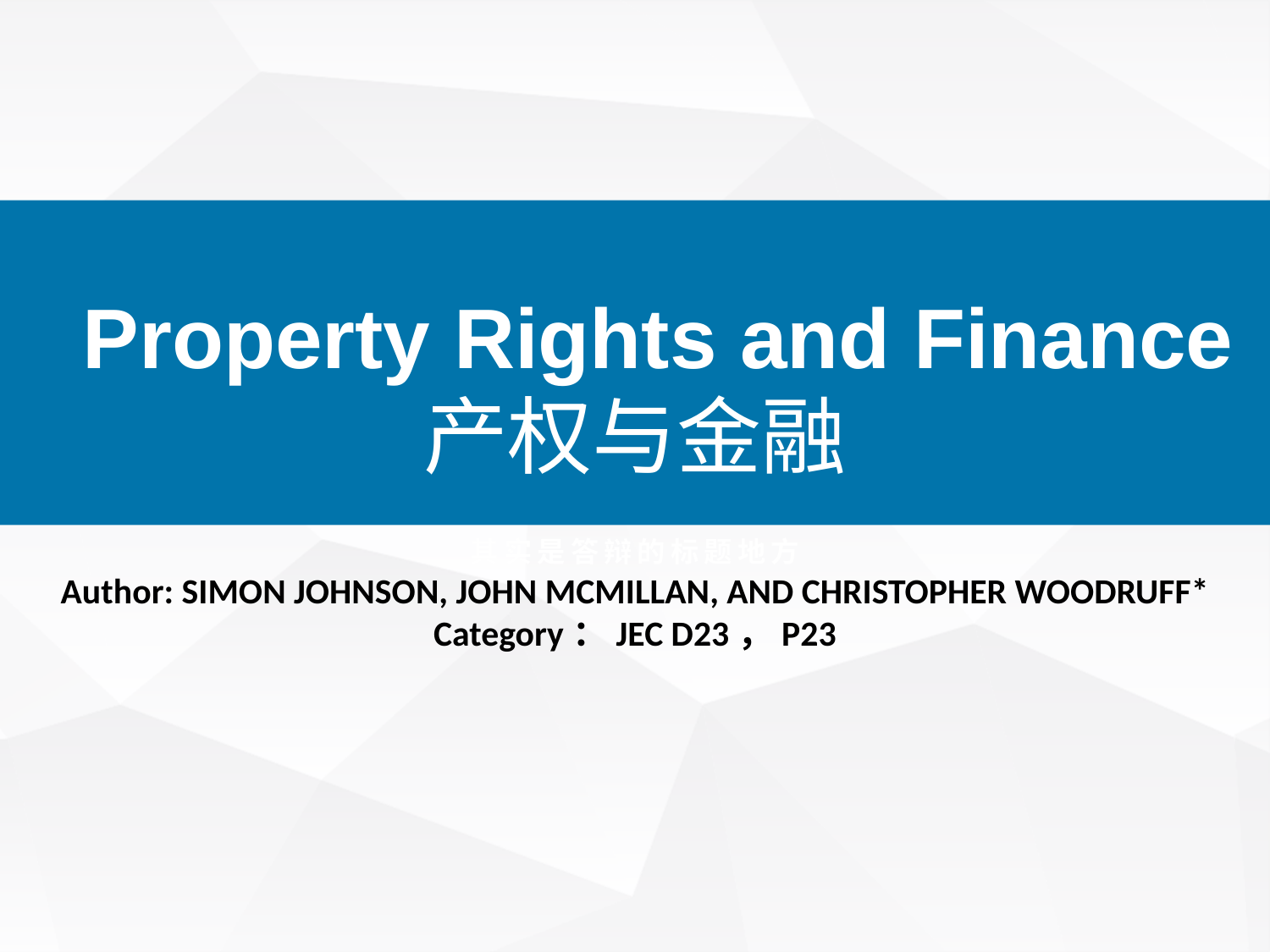

Property Rights and Finance
我们毕业啦
其实是答辩的标题地方
产权与金融
Author: SIMON JOHNSON, JOHN MCMILLAN, AND CHRISTOPHER WOODRUFF*
Category：JEC D23，P23